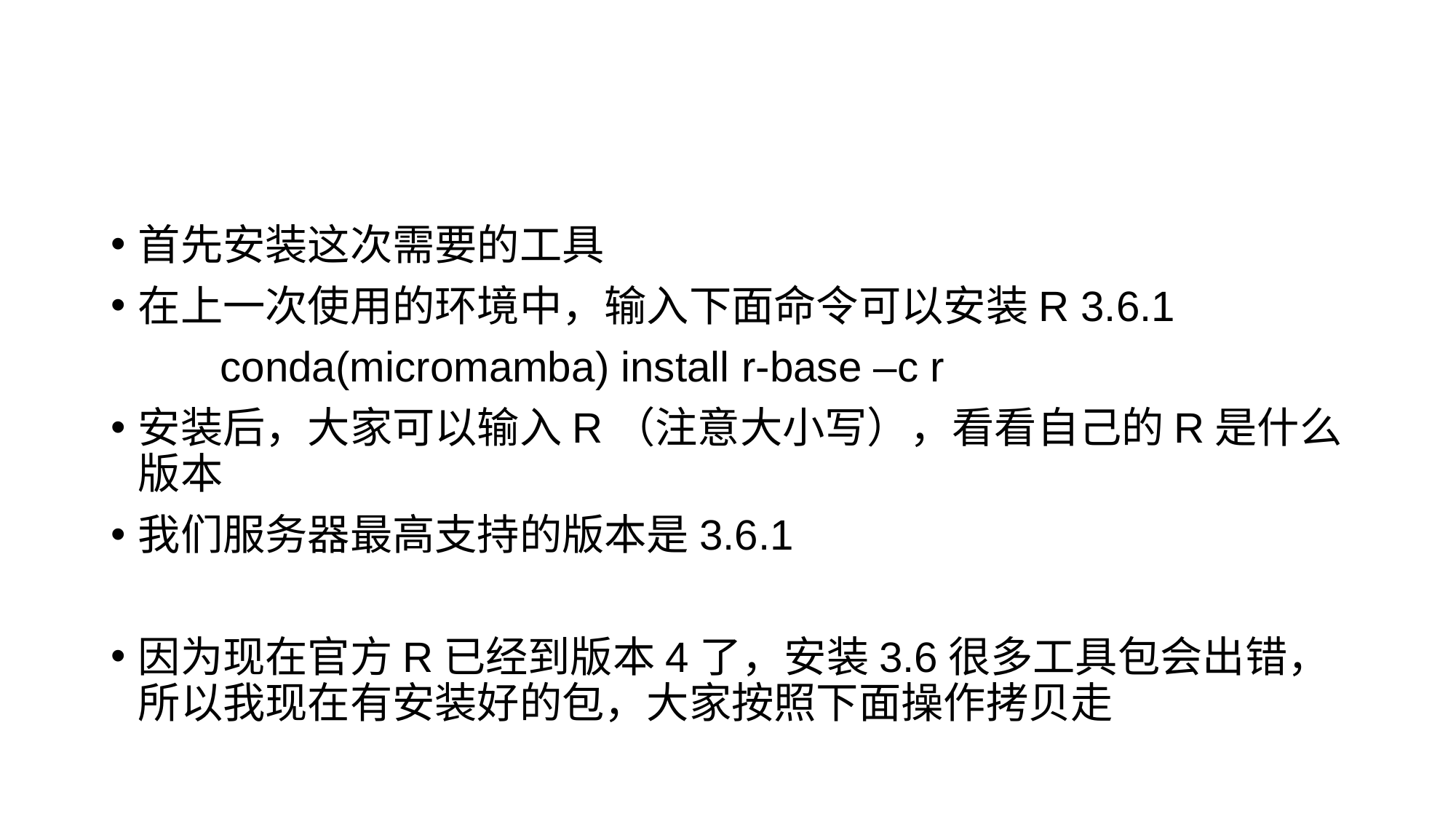

#
首先安装这次需要的工具
在上一次使用的环境中，输入下面命令可以安装R 3.6.1
	conda(micromamba) install r-base –c r
安装后，大家可以输入R（注意大小写），看看自己的R是什么版本
我们服务器最高支持的版本是3.6.1

因为现在官方R已经到版本4了，安装3.6很多工具包会出错，所以我现在有安装好的包，大家按照下面操作拷贝走